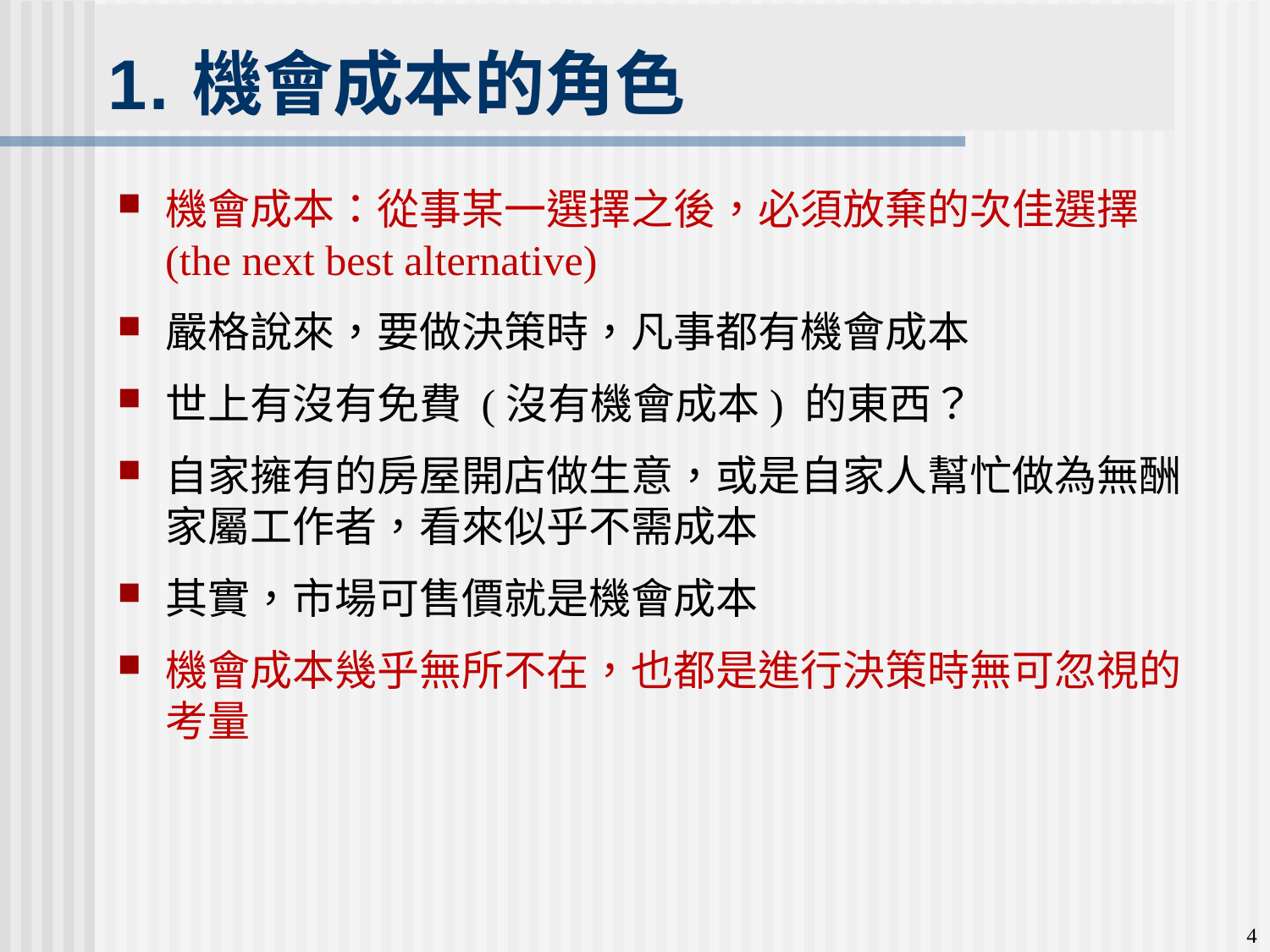

機會成本的角色
機會成本：從事某一選擇之後，必須放棄的次佳選擇 (the next best alternative)
嚴格說來，要做決策時，凡事都有機會成本
世上有沒有免費 (沒有機會成本) 的東西？
自家擁有的房屋開店做生意，或是自家人幫忙做為無酬家屬工作者，看來似乎不需成本
其實，市場可售價就是機會成本
機會成本幾乎無所不在，也都是進行決策時無可忽視的考量

4